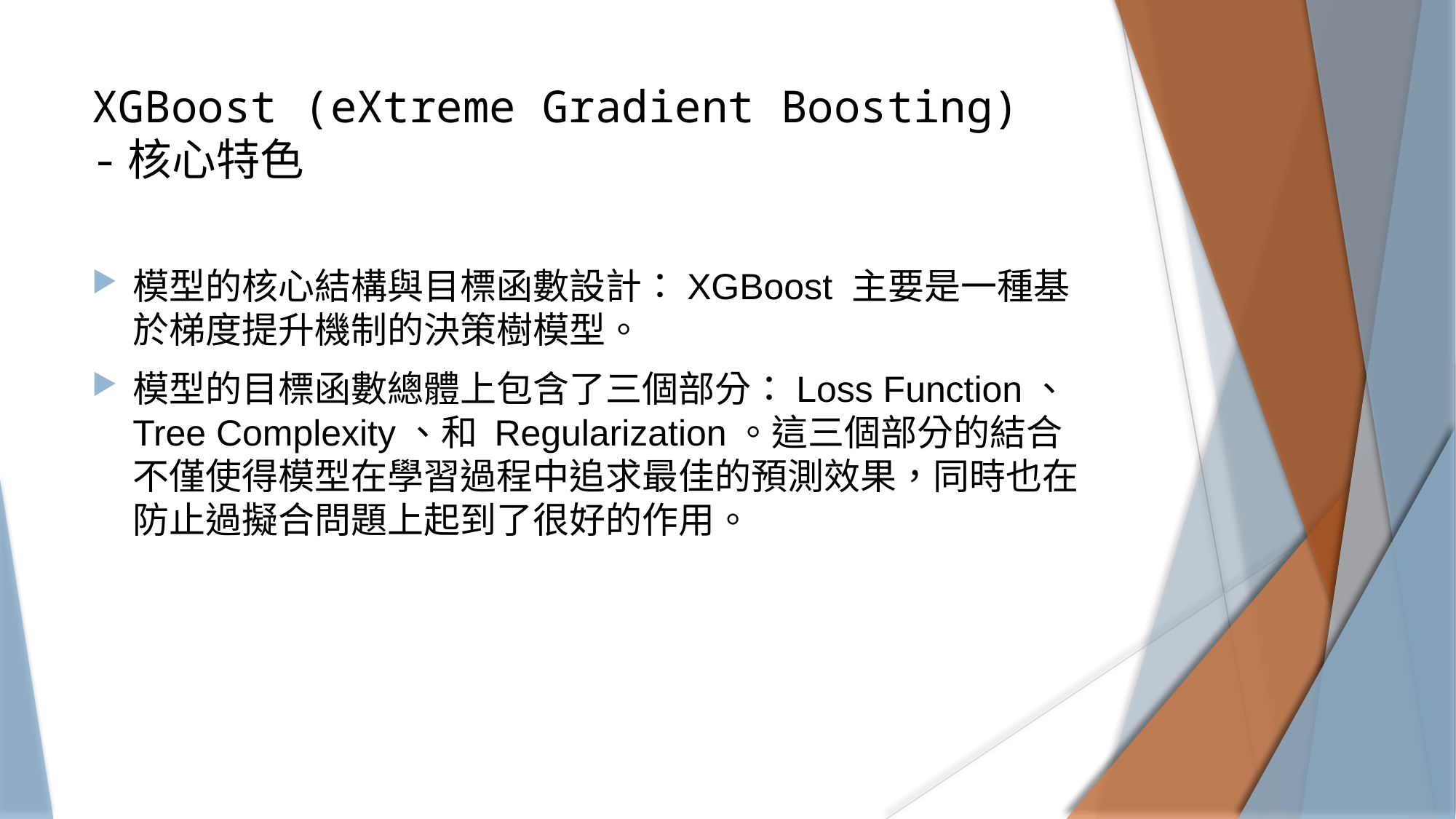

# XGBoost (eXtreme Gradient Boosting) -核心特色
模型的核心結構與目標函數設計：XGBoost 主要是一種基於梯度提升機制的決策樹模型。
模型的目標函數總體上包含了三個部分：Loss Function、Tree Complexity、和 Regularization。這三個部分的結合不僅使得模型在學習過程中追求最佳的預測效果，同時也在防止過擬合問題上起到了很好的作用。